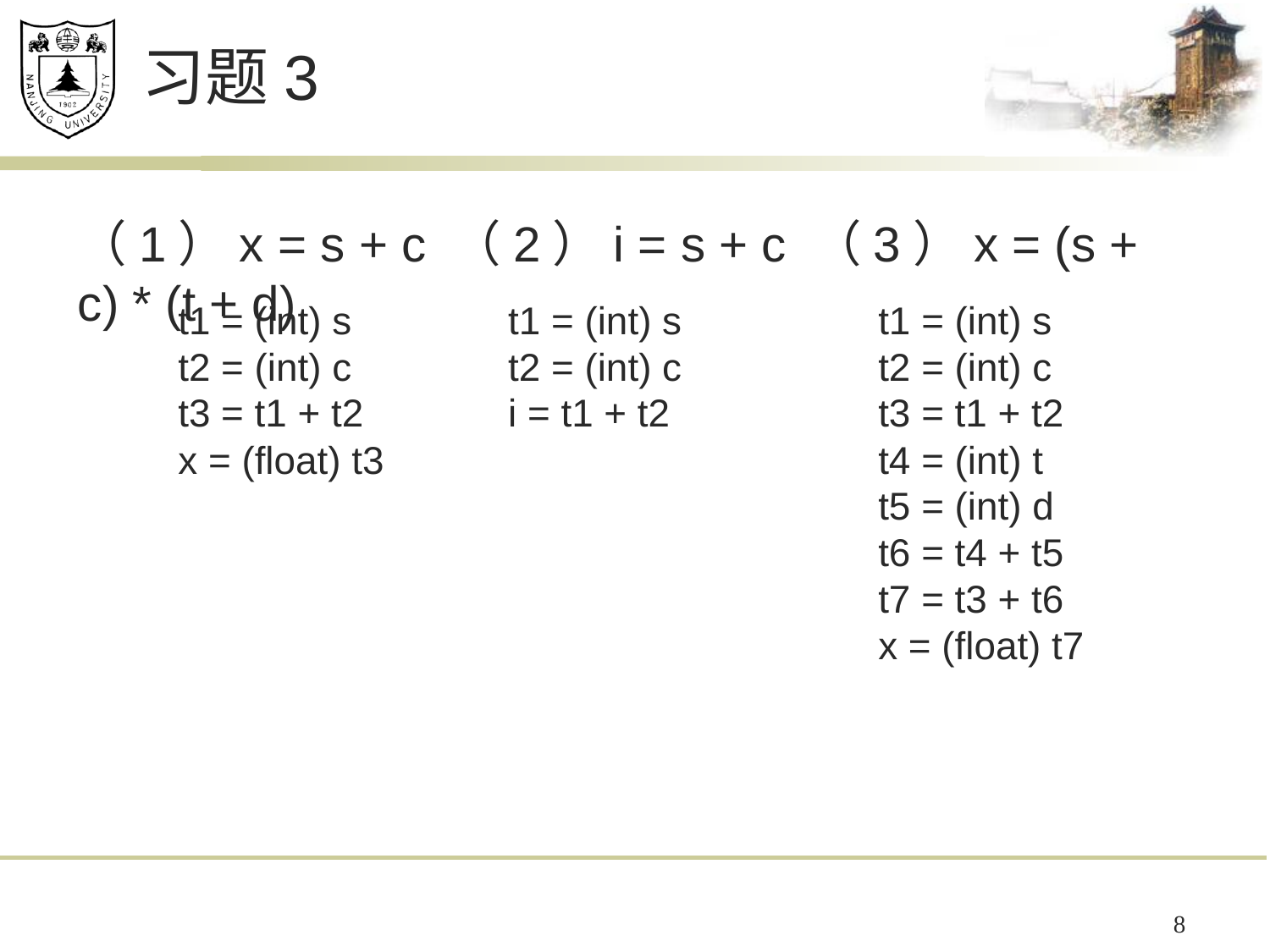

# 习题3
（1）x = s + c （2）i = s + c （3）x = (s + c) * (t + d)
 t1 = (int) s
 t2 = (int) c
 t3 = t1 + t2
 x = (float) t3
 t1 = (int) s
 t2 = (int) c
 i = t1 + t2
 t1 = (int) s
 t2 = (int) c
 t3 = t1 + t2
 t4 = (int) t
 t5 = (int) d
 t6 = t4 + t5
 t7 = t3 + t6
 x = (float) t7